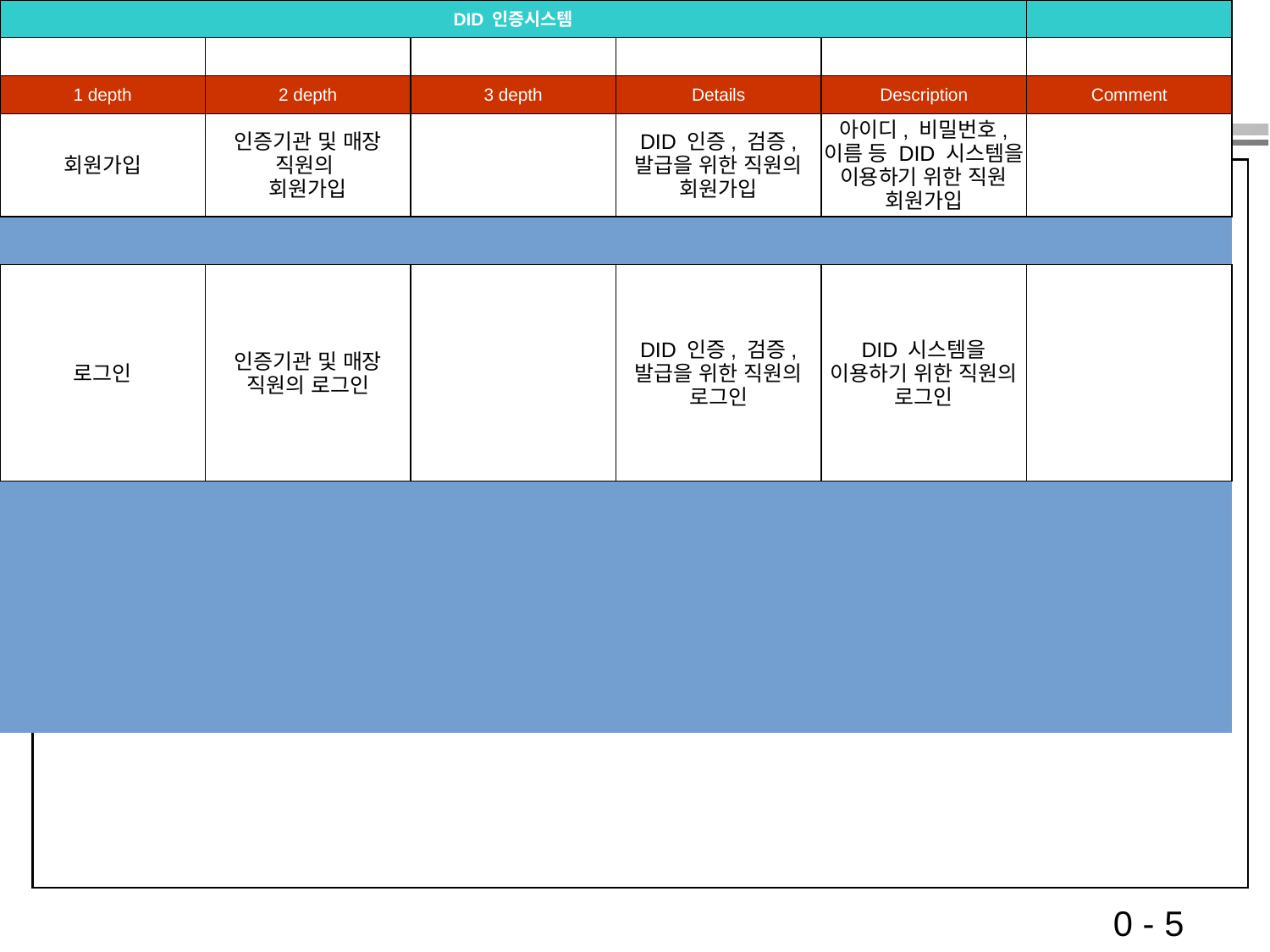

# 기능정의서
| DID 인증시스템 |  |  |  |  |  |
| --- | --- | --- | --- | --- | --- |
|  |  |  |  |  |  |
| 1 depth | 2 depth | 3 depth | Details | Description | Comment |
| 회원가입 | 인증기관 및 매장 직원의 회원가입 |  | DID 인증, 검증, 발급을 위한 직원의 회원가입 | 아이디, 비밀번호, 이름 등 DID 시스템을 이용하기 위한 직원 회원가입 |  |
|  |  |  |  |  |  |
| 로그인 | 인증기관 및 매장 직원의 로그인 |  | DID 인증, 검증, 발급을 위한 직원의 로그인 | DID 시스템을 이용하기 위한 직원의 로그인 |  |
|  |  |  |  |  |  |
|  |  |  |  |  |  |
| Claim 요청 |  |  | 유포트 앱을 통해 신원 인증기관에 신원 인증 요청 | 유포트 앱에서 발급 받은 DID 주소를 신원 인증기관에 넘겨 신원 인증 요청 | DID 주소를 신원인증기관에 넘겨주어 신원 인증 요청 |
| Verifiable Claim(Credential) 발급 |  |  | 신원주에게 Credential 발급 | 유포트 모듈을 통해 신원 인증된 신원주에게 Credential 발급 | Verifiable Claim(Credential, 인증서) |
| Verifiable Claim(Credential) 제출 |  |  | 신원 인증기관에서 발급 받은 Credential을 서비스 제공자에게 제출 | Credential 검증 요청을 위해 서비스 제공자에게 Credential 제출 | Credential을 서비스 제공자에게 제출하여 검증 요청 |